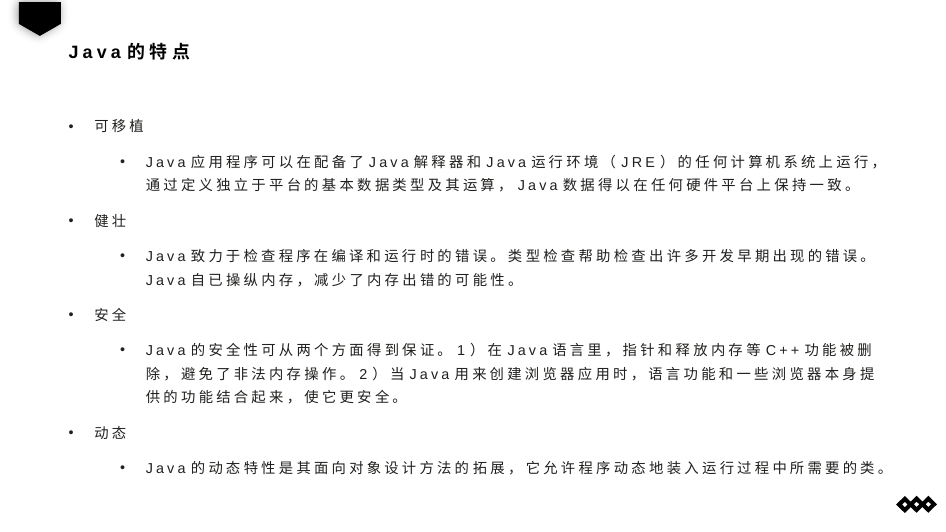

Java的特点
可移植
Java应用程序可以在配备了Java解释器和Java运行环境（JRE）的任何计算机系统上运行，通过定义独立于平台的基本数据类型及其运算，Java数据得以在任何硬件平台上保持一致。
健壮
Java致力于检查程序在编译和运行时的错误。类型检查帮助检查出许多开发早期出现的错误。Java自已操纵内存，减少了内存出错的可能性。
安全
Java的安全性可从两个方面得到保证。1）在Java语言里，指针和释放内存等C++功能被删除，避免了非法内存操作。2）当Java用来创建浏览器应用时，语言功能和一些浏览器本身提供的功能结合起来，使它更安全。
动态
Java的动态特性是其面向对象设计方法的拓展，它允许程序动态地装入运行过程中所需要的类。